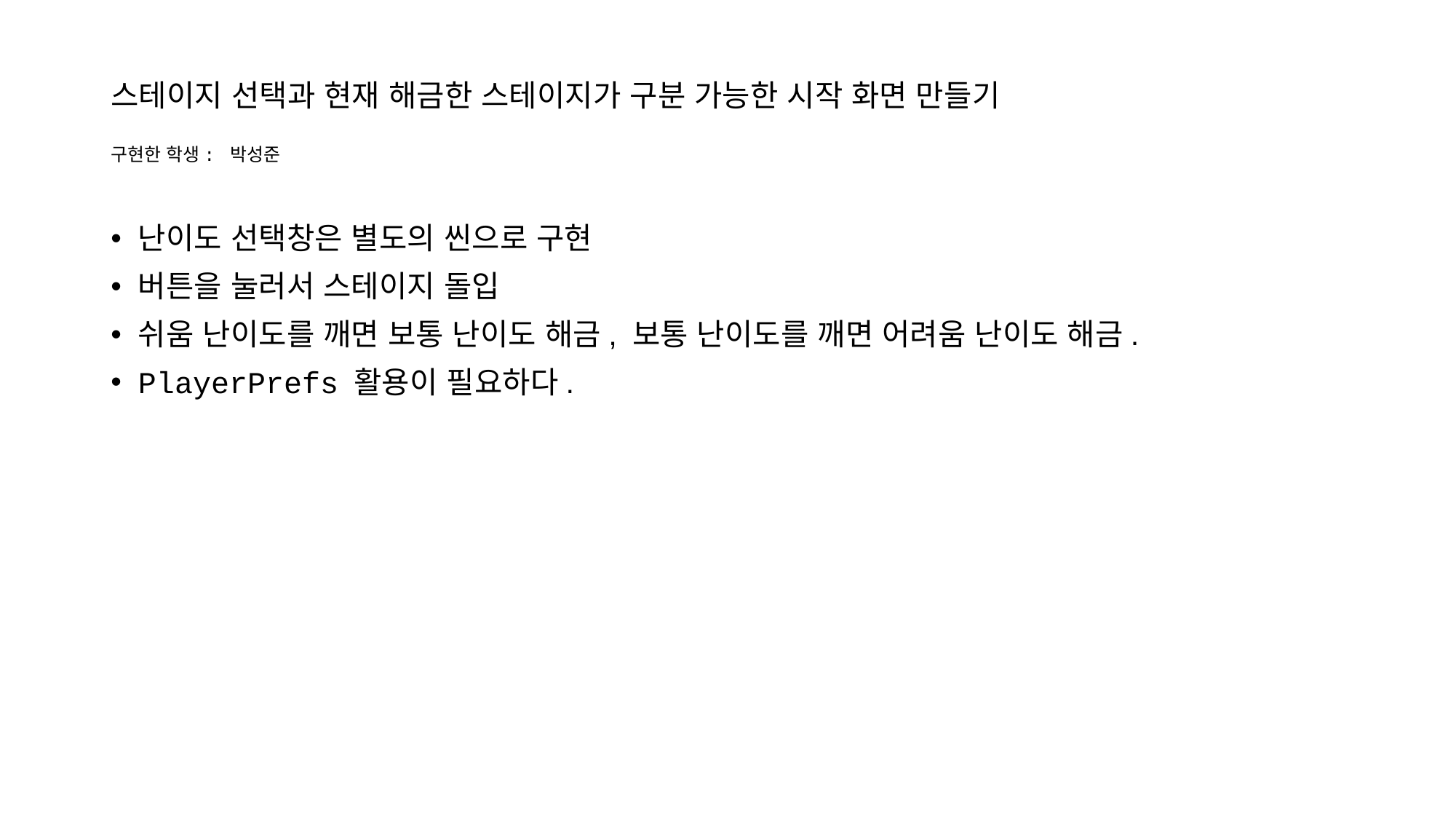

# 스테이지 선택과 현재 해금한 스테이지가 구분 가능한 시작 화면 만들기 구현한 학생: 박성준
난이도 선택창은 별도의 씬으로 구현
버튼을 눌러서 스테이지 돌입
쉬움 난이도를 깨면 보통 난이도 해금, 보통 난이도를 깨면 어려움 난이도 해금.
PlayerPrefs 활용이 필요하다.